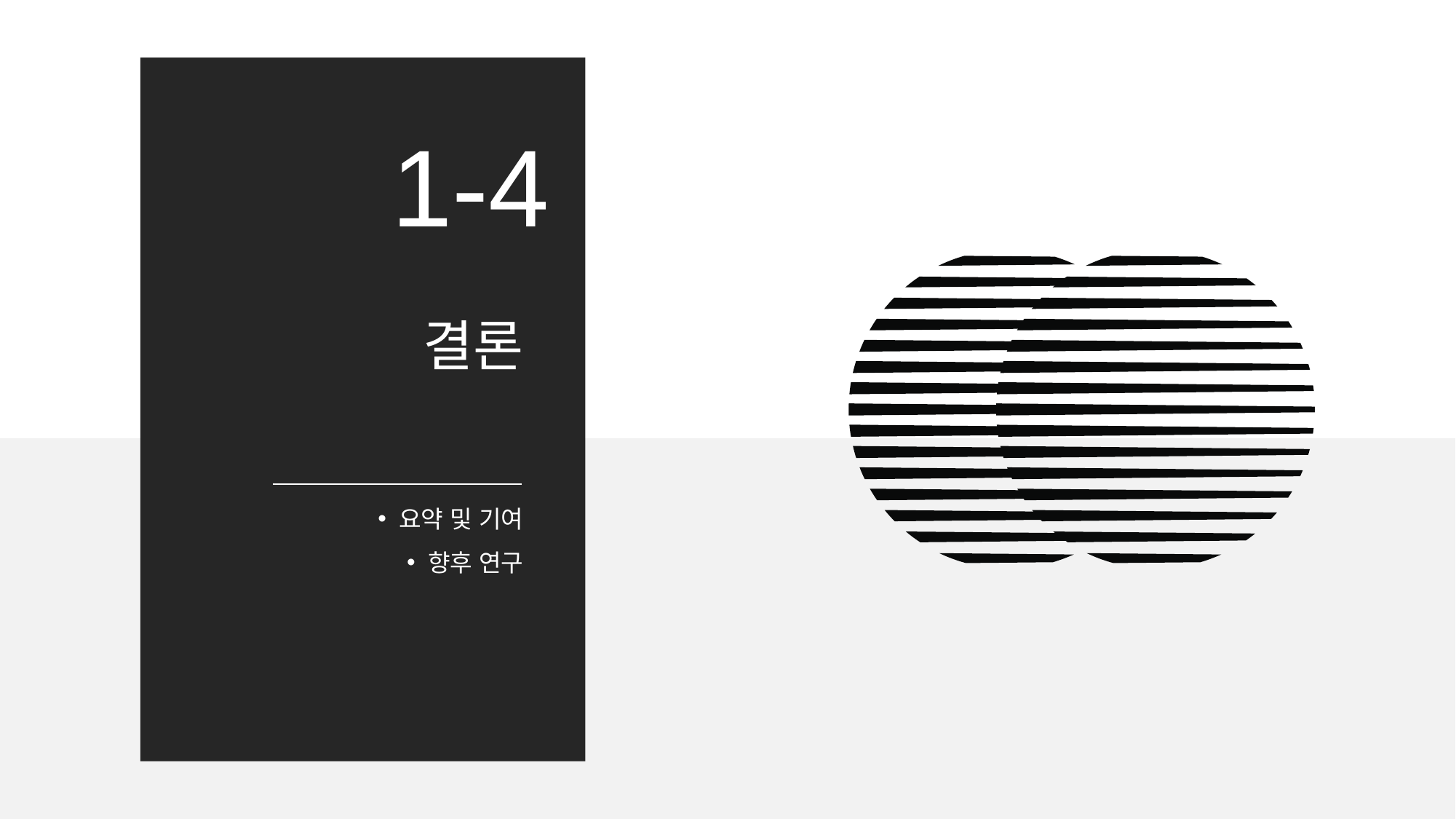

1-4
결론
요약 및 기여
향후 연구